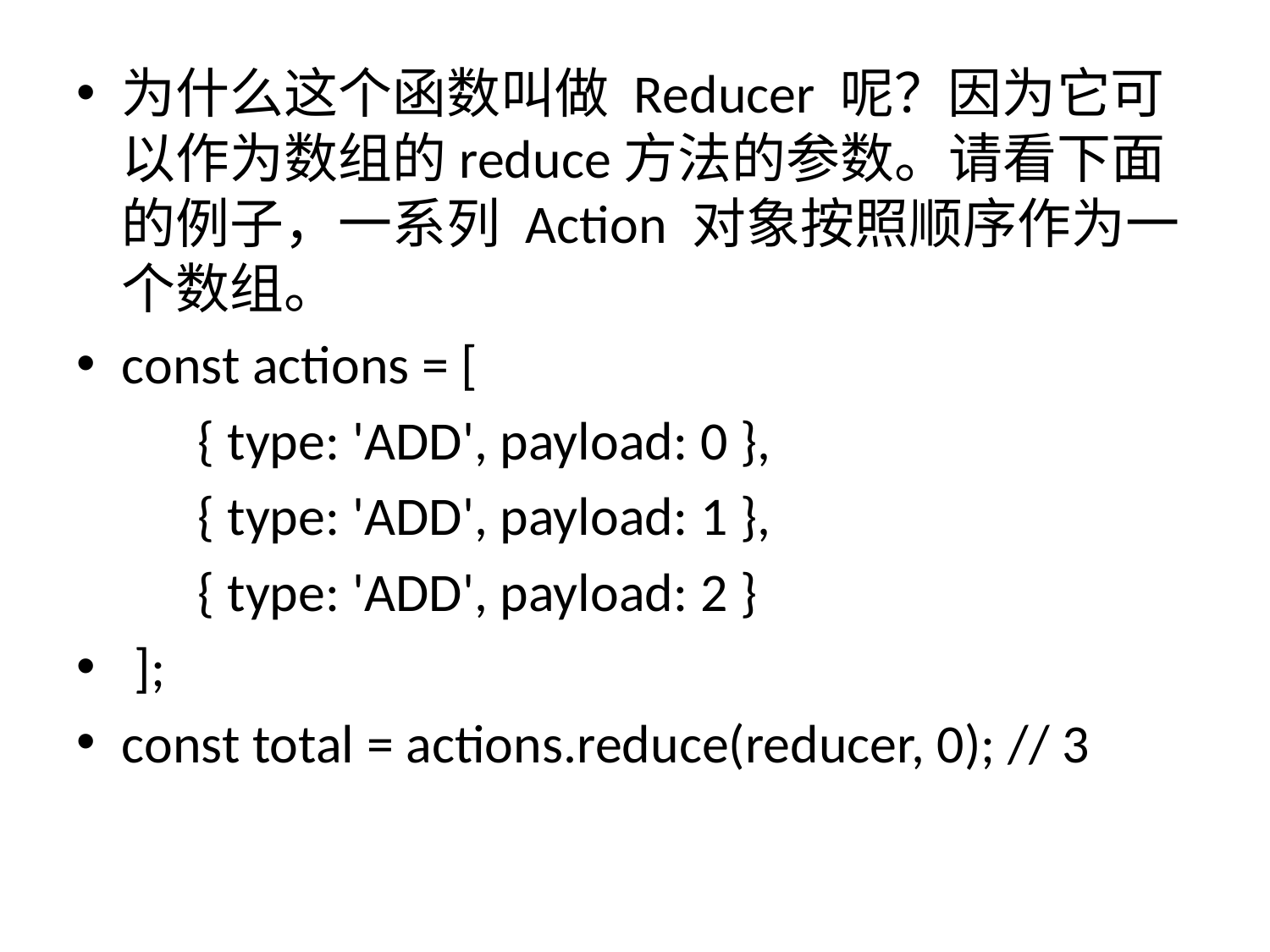

为什么这个函数叫做 Reducer 呢？因为它可以作为数组的reduce方法的参数。请看下面的例子，一系列 Action 对象按照顺序作为一个数组。
const actions = [
	{ type: 'ADD', payload: 0 },
	{ type: 'ADD', payload: 1 },
	{ type: 'ADD', payload: 2 }
 ];
const total = actions.reduce(reducer, 0); // 3